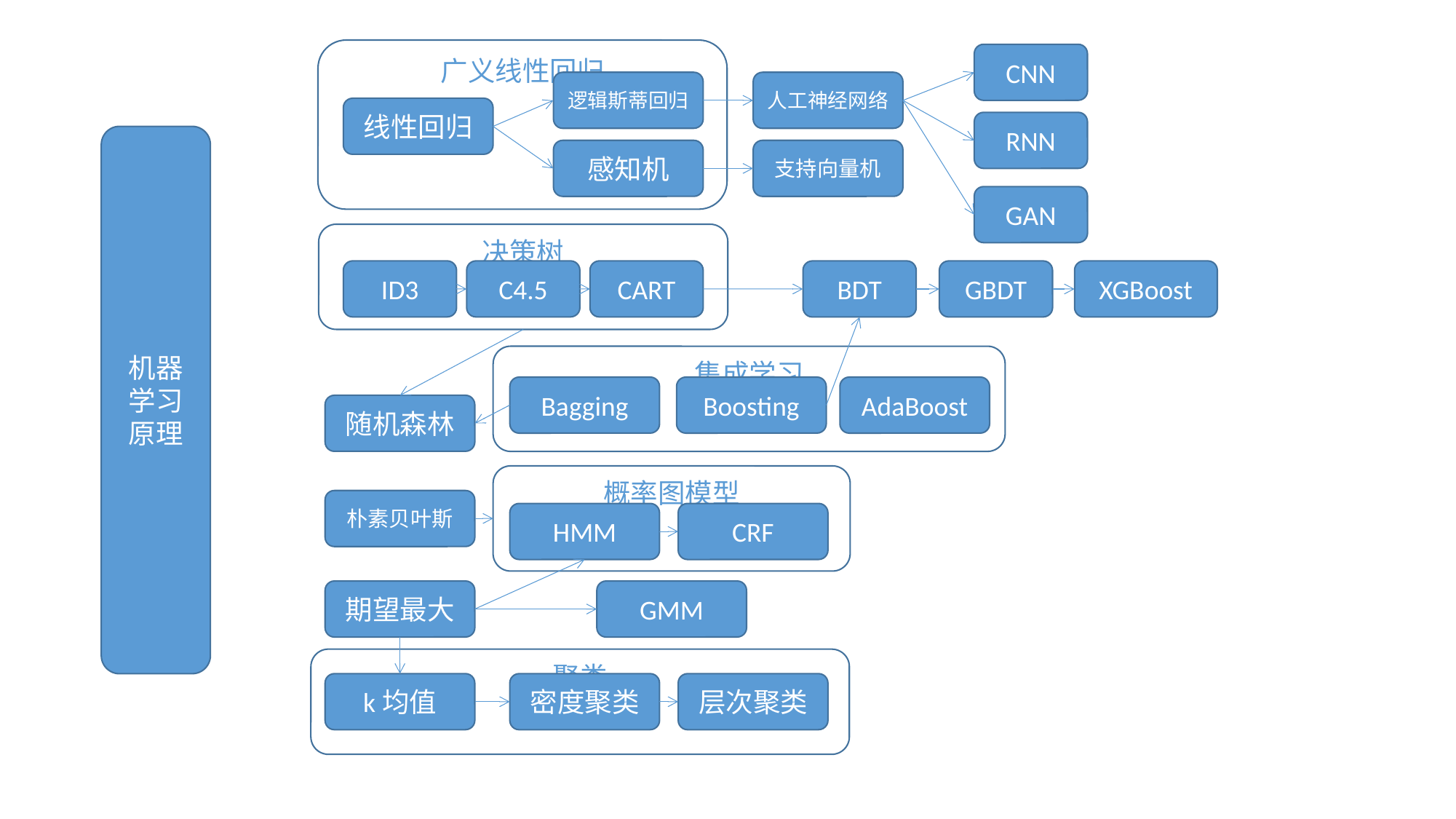

广义线性回归
逻辑斯蒂回归
人工神经网络
线性回归
感知机
支持向量机
决策树
ID3
C4.5
CART
CNN
RNN
GAN
BDT
GBDT
XGBoost
集成学习
Bagging
Boosting
随机森林
概率图模型
朴素贝叶斯
HMM
CRF
期望最大
GMM
机器学习原理
AdaBoost
聚类
k均值
密度聚类
层次聚类